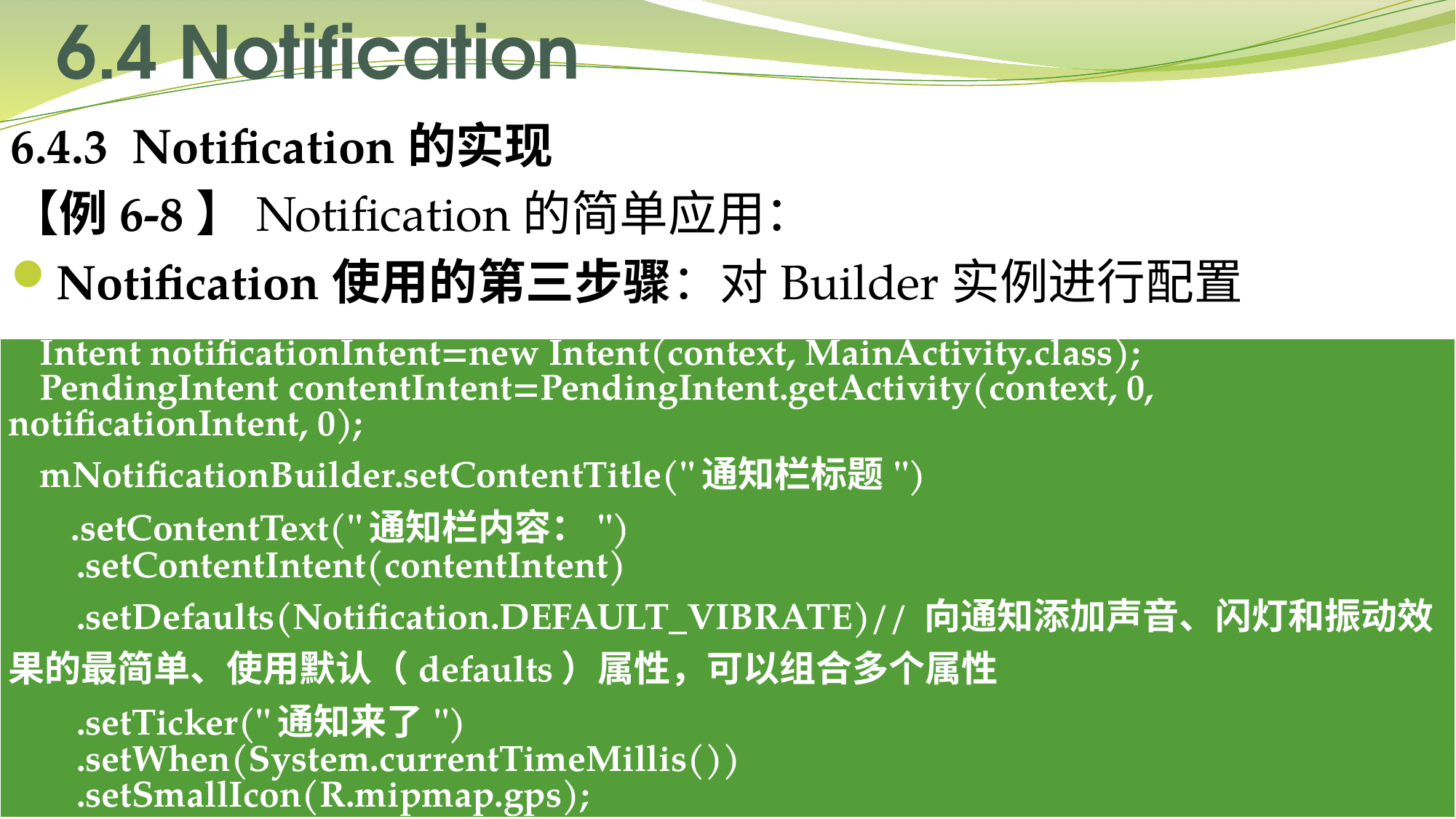

# 6.4 Notification
6.4.3  Notification的实现
【例6-8】Notification的简单应用：
Notification使用的第三步骤：对Builder实例进行配置

| Intent notificationIntent=new Intent(context, MainActivity.class); PendingIntent contentIntent=PendingIntent.getActivity(context, 0, notificationIntent, 0); mNotificationBuilder.setContentTitle("通知栏标题") .setContentText("通知栏内容：") .setContentIntent(contentIntent) .setDefaults(Notification.DEFAULT\_VIBRATE)// 向通知添加声音、闪灯和振动效果的最简单、使用默认（defaults）属性，可以组合多个属性 .setTicker("通知来了") .setWhen(System.currentTimeMillis()) .setSmallIcon(R.mipmap.gps); |
| --- |